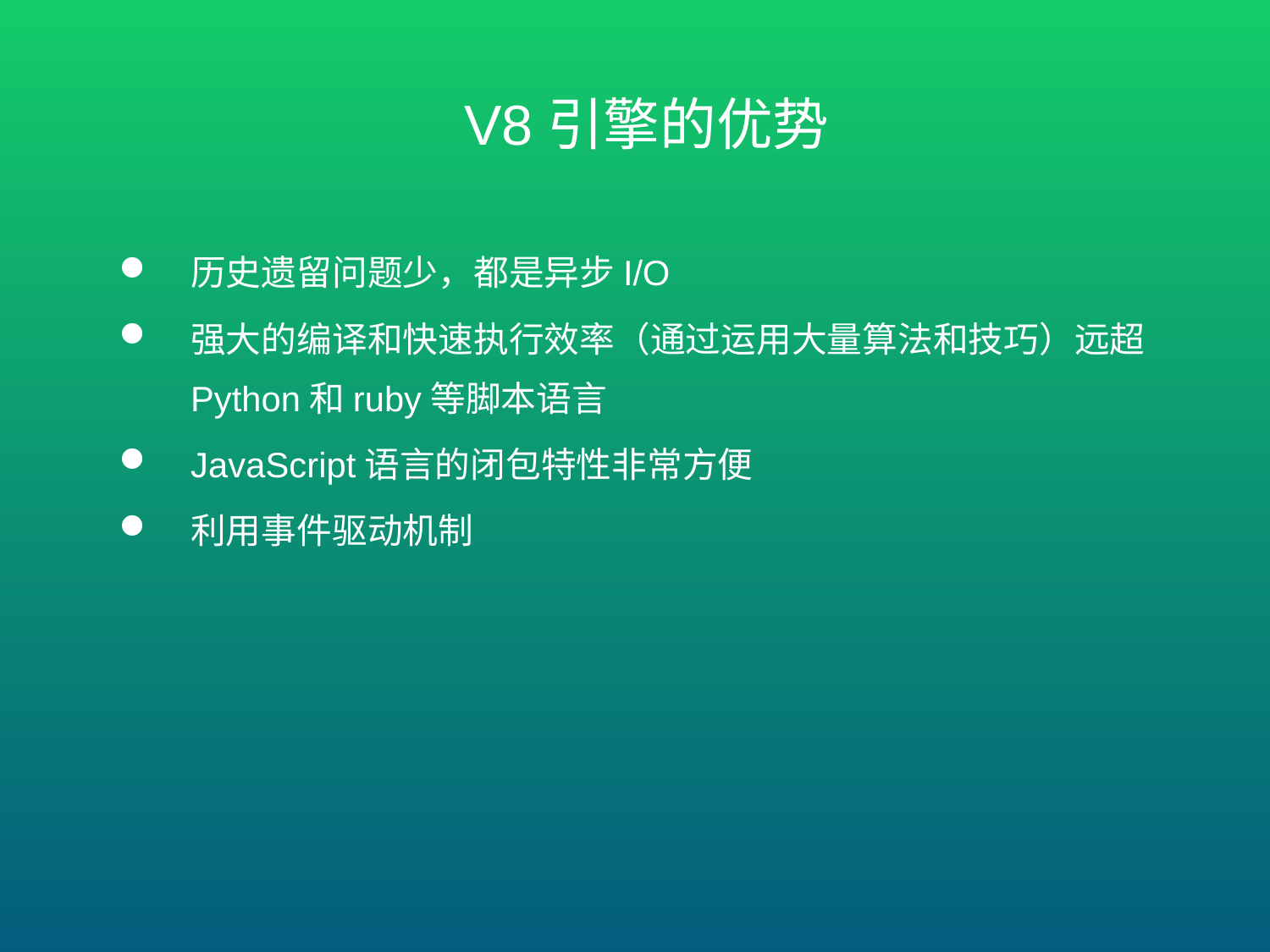

# V8引擎的优势
历史遗留问题少，都是异步I/O
强大的编译和快速执行效率（通过运用大量算法和技巧）远超Python和ruby等脚本语言
JavaScript语言的闭包特性非常方便
利用事件驱动机制